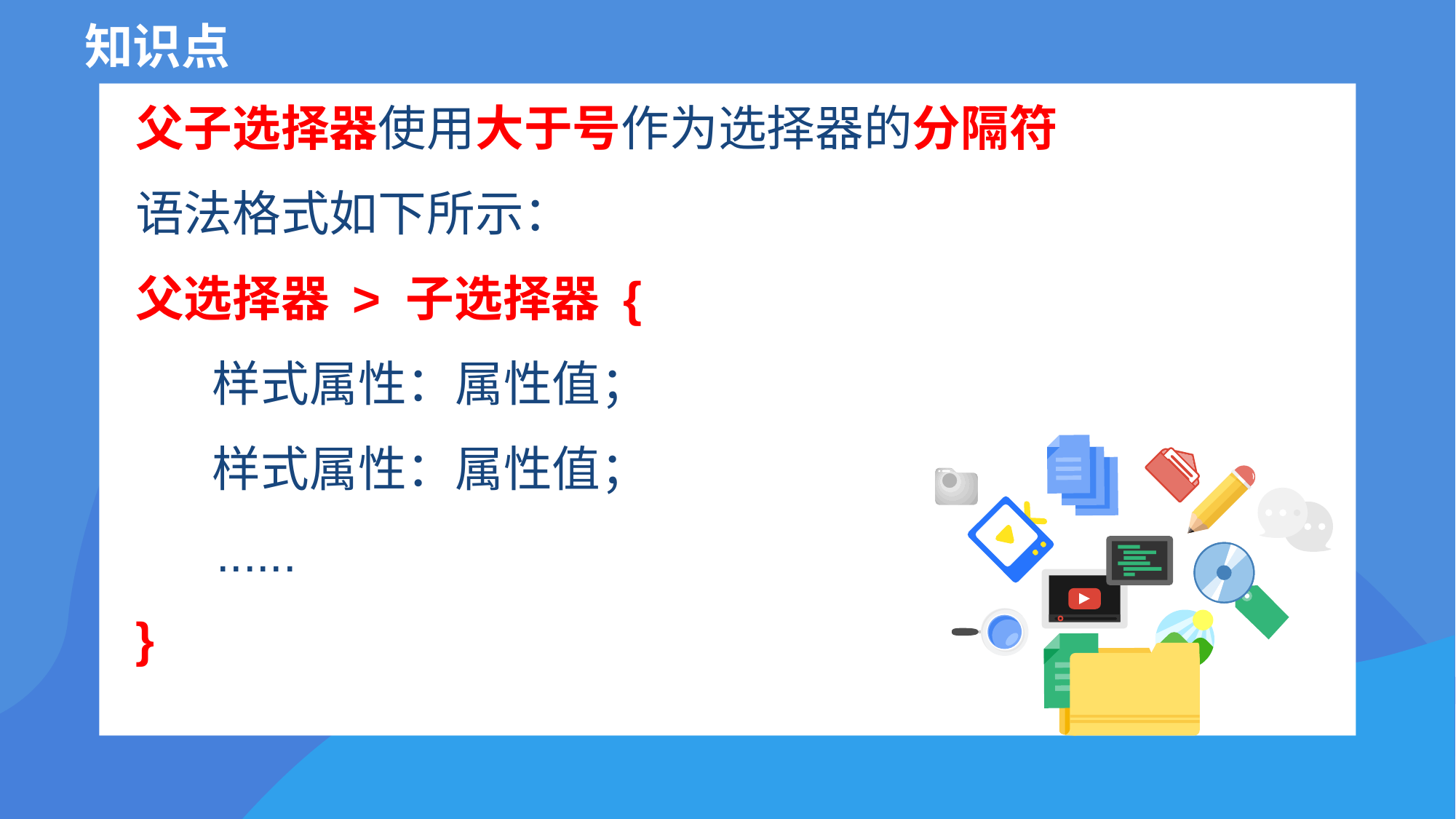

知识点
父子选择器使用大于号作为选择器的分隔符
语法格式如下所示：
父选择器 > 子选择器 {
      样式属性：属性值；
      样式属性：属性值；
      ......
}